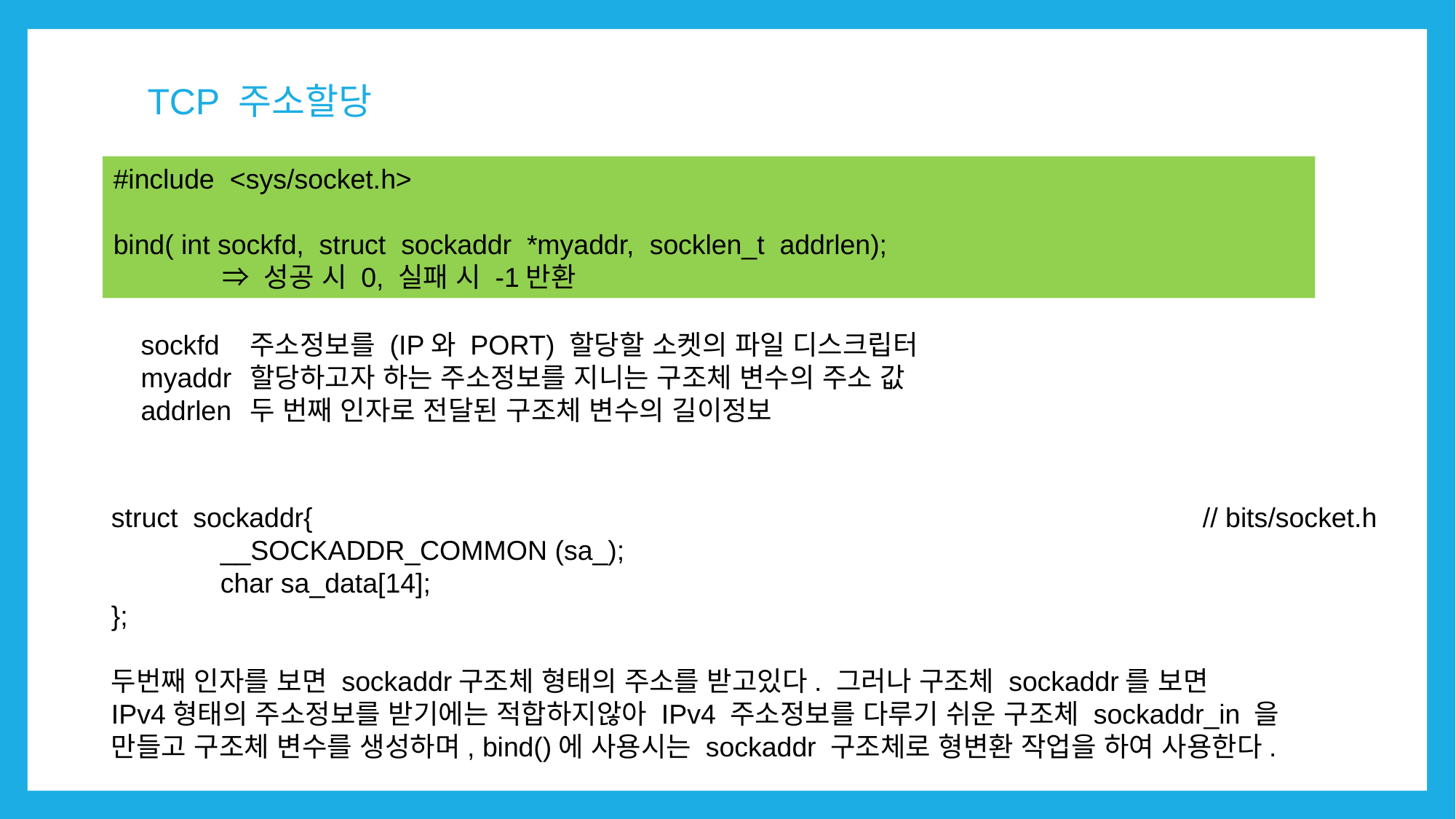

# TCP 주소할당
#include  <sys/socket.h>

bind( int sockfd,  struct  sockaddr  *myaddr,  socklen_t  addrlen);
	⇒ 성공 시 0, 실패 시 -1반환
sockfd	주소정보를 (IP와 PORT) 할당할 소켓의 파일 디스크립터
myaddr	할당하고자 하는 주소정보를 지니는 구조체 변수의 주소 값
addrlen	두 번째 인자로 전달된 구조체 변수의 길이정보
struct  sockaddr{									// bits/socket.h
	__SOCKADDR_COMMON (sa_);
	char sa_data[14];
};

두번째 인자를 보면 sockaddr구조체 형태의 주소를 받고있다. 그러나 구조체 sockaddr를 보면
IPv4형태의 주소정보를 받기에는 적합하지않아 IPv4 주소정보를 다루기 쉬운 구조체 sockaddr_in 을
만들고 구조체 변수를 생성하며, bind()에 사용시는 sockaddr 구조체로 형변환 작업을 하여 사용한다.